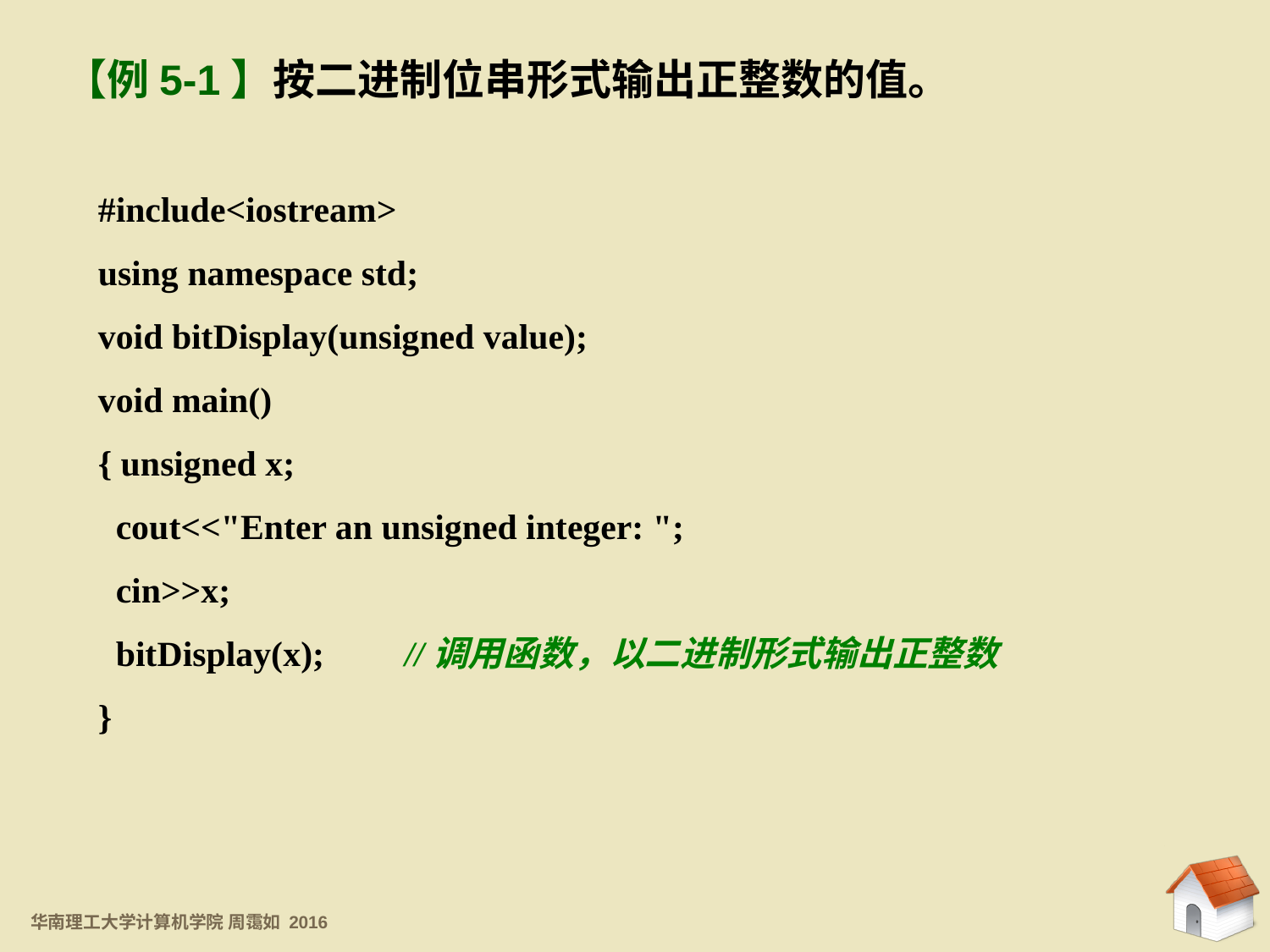

【例5-1】按二进制位串形式输出正整数的值。
#include<iostream>
using namespace std;
void bitDisplay(unsigned value);
void main()
{ unsigned x;
  cout<<"Enter an unsigned integer: ";
  cin>>x;
  bitDisplay(x);	//调用函数，以二进制形式输出正整数
}